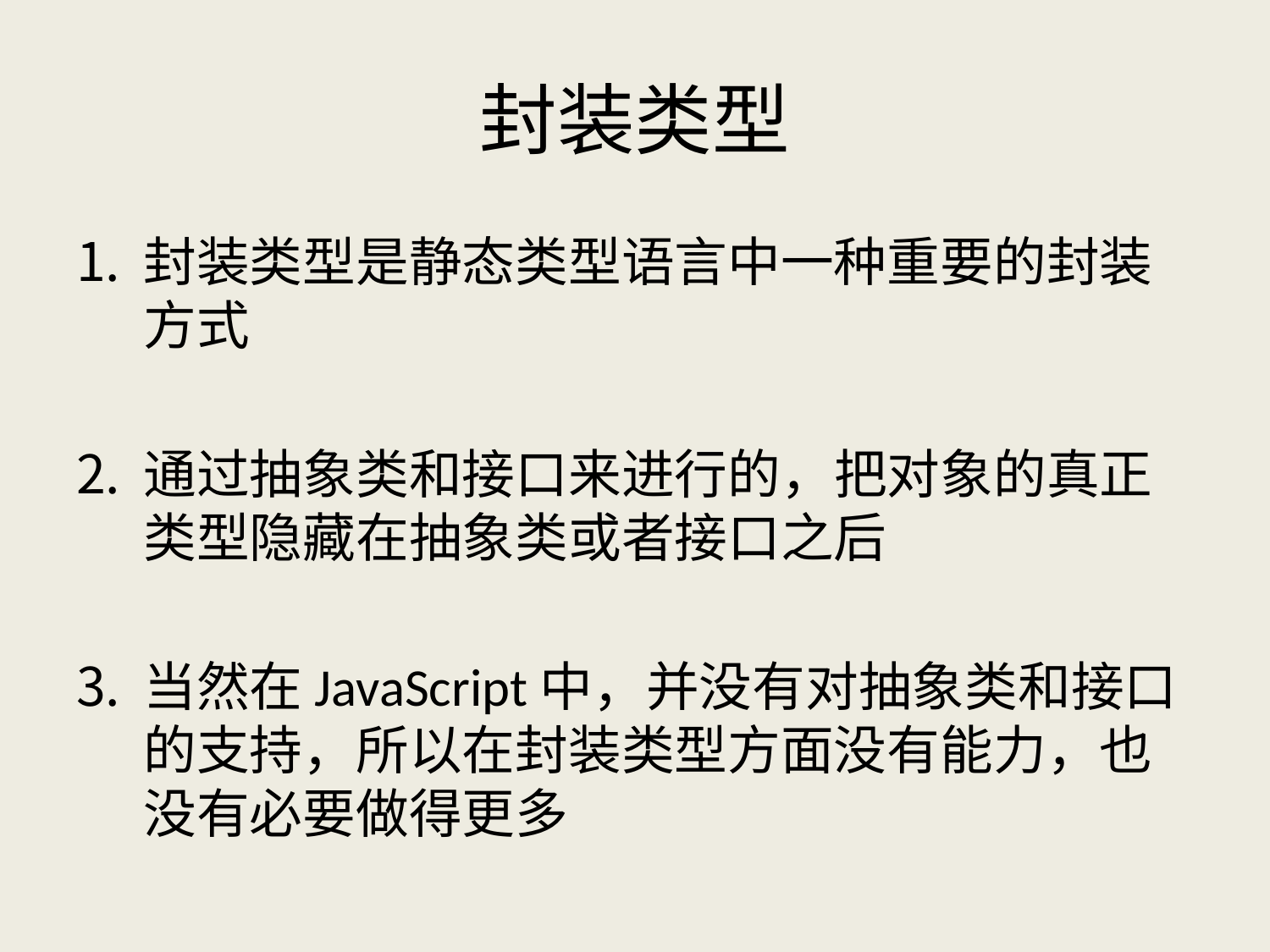

# 封装类型
封装类型是静态类型语言中一种重要的封装方式

通过抽象类和接口来进行的，把对象的真正类型隐藏在抽象类或者接口之后

当然在JavaScript中，并没有对抽象类和接口的支持，所以在封装类型方面没有能力，也没有必要做得更多